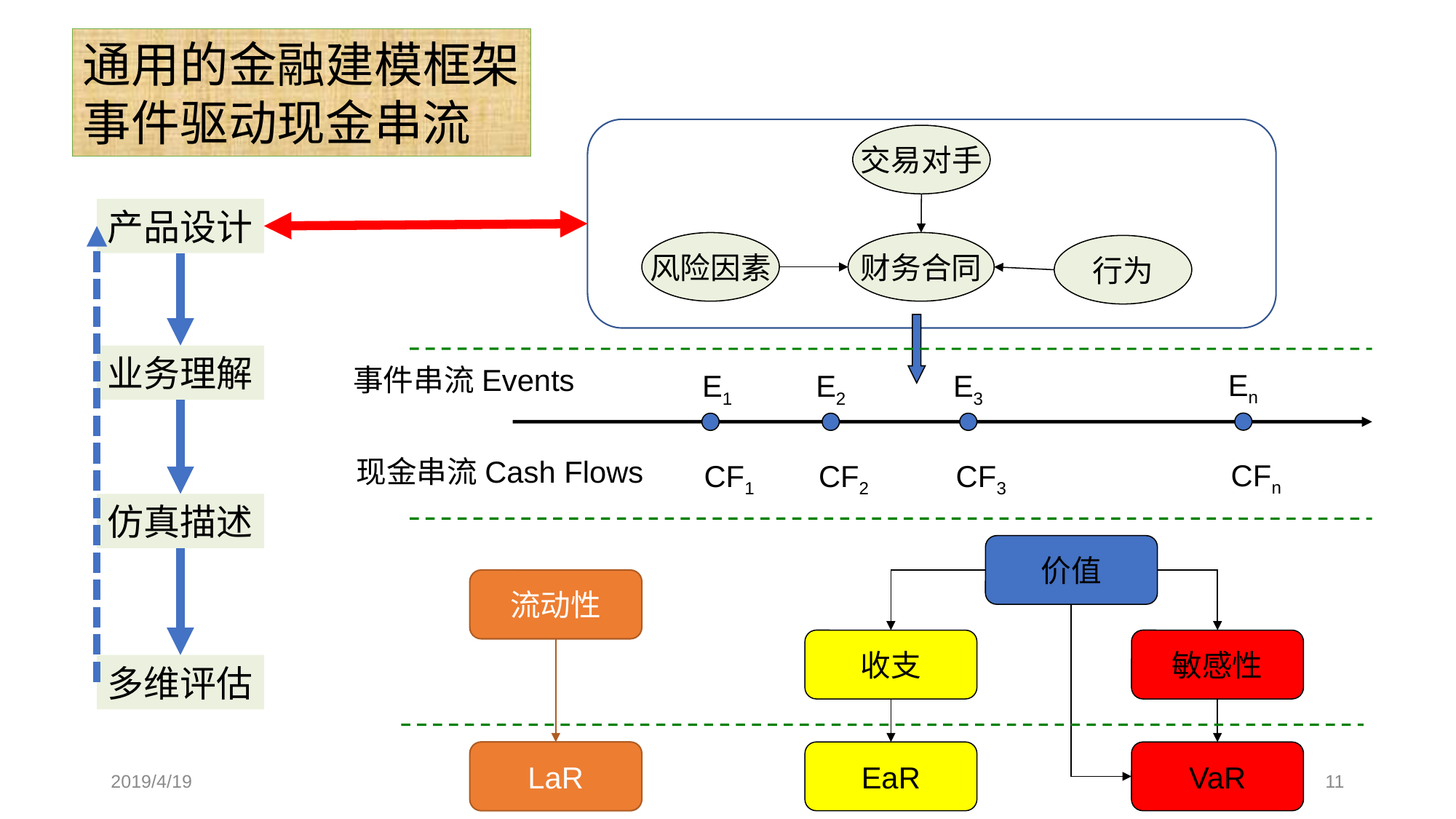

通用的金融建模框架
事件驱动现金串流

交易对手
产品设计
风险因素
财务合同
行为

业务理解

事件串流Events
En
E1
E2
E3

现金串流Cash Flows
CFn
CF1
CF2
CF3
仿真描述

价值
流动性
收支
敏感性
多维评估

LaR
EaR
VaR
2019/4/19
11